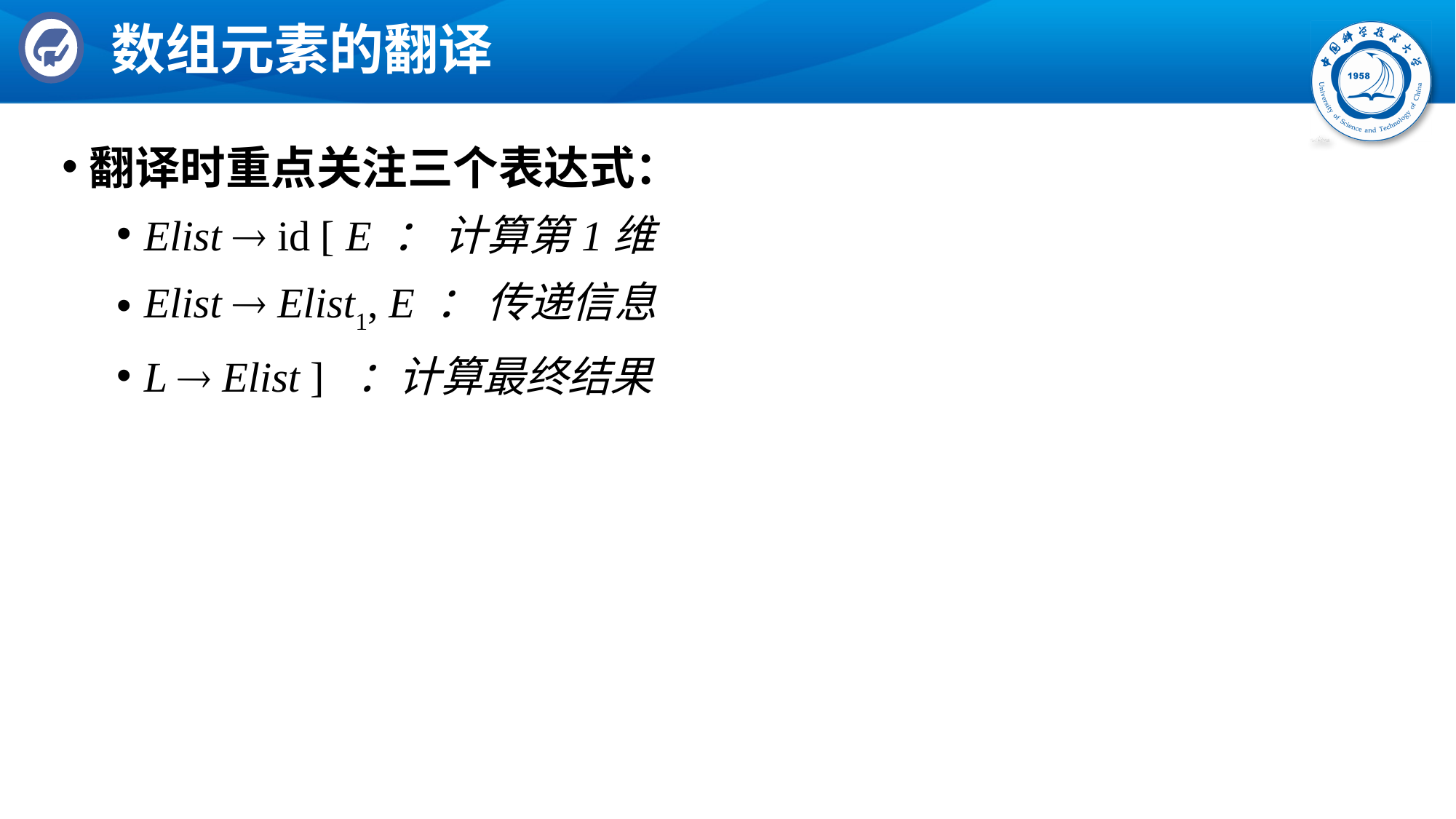

# 数组元素的翻译
翻译时重点关注三个表达式：
Elist → id [ E ： 计算第1维
Elist → Elist1, E ： 传递信息
L → Elist ]  ：计算最终结果